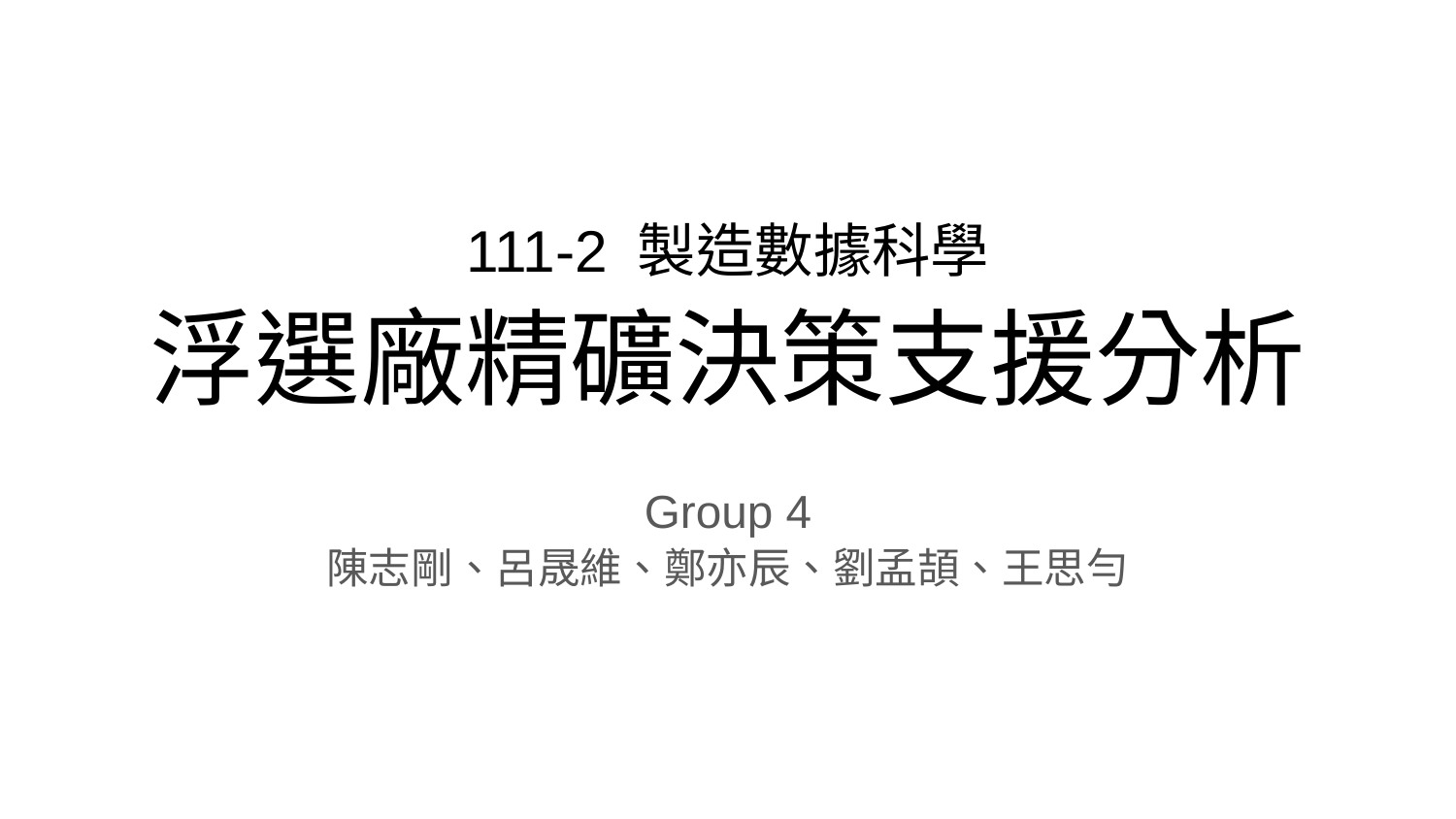

# 111-2 製造數據科學
浮選廠精礦決策支援分析
Group 4
陳志剛、呂晟維、鄭亦辰、劉孟頡、王思勻